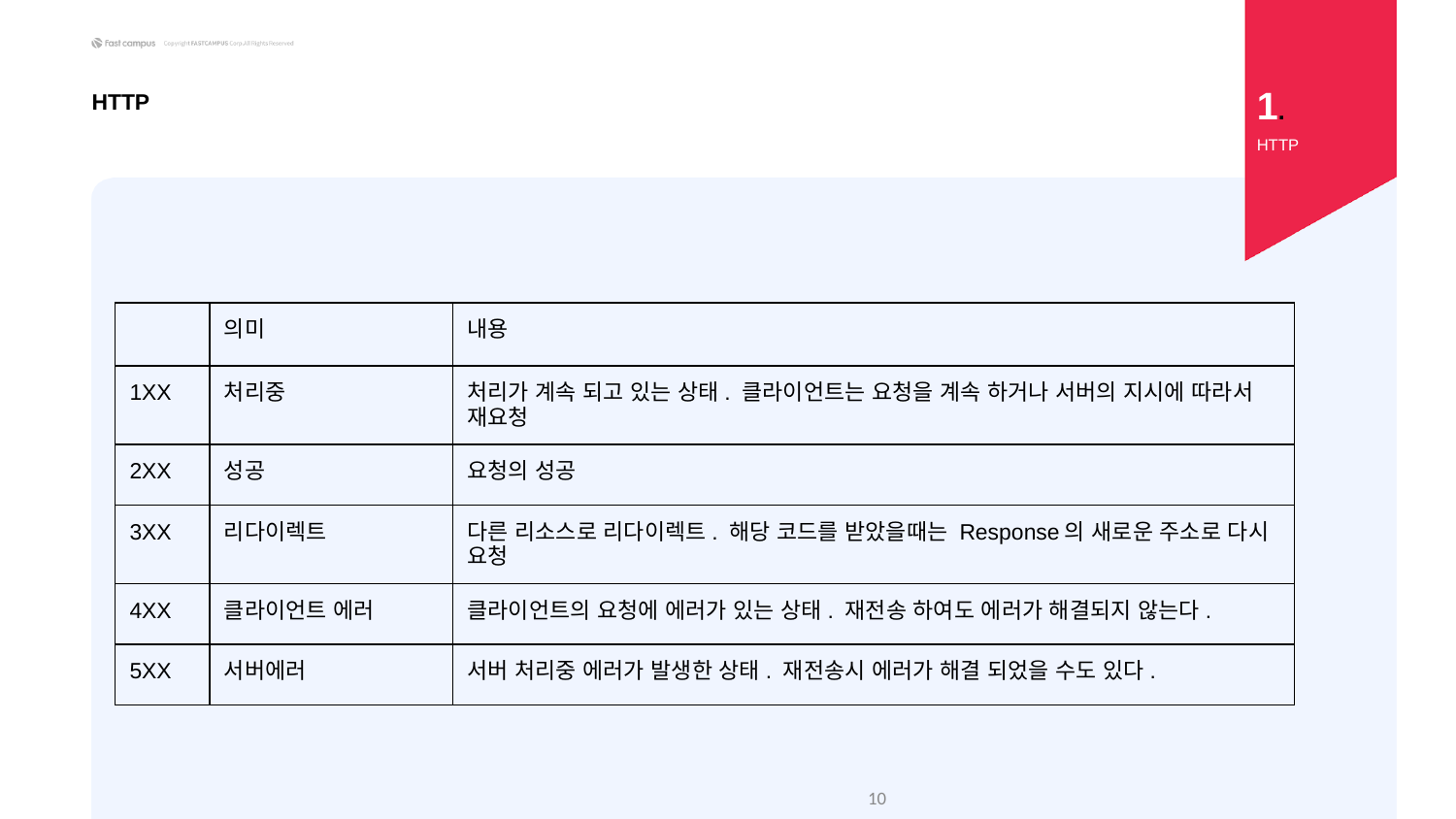

1.
HTTP
HTTP
|  | 의미 | 내용 |
| --- | --- | --- |
| 1XX | 처리중 | 처리가 계속 되고 있는 상태. 클라이언트는 요청을 계속 하거나 서버의 지시에 따라서 재요청 |
| 2XX | 성공 | 요청의 성공 |
| 3XX | 리다이렉트 | 다른 리소스로 리다이렉트. 해당 코드를 받았을때는 Response의 새로운 주소로 다시 요청 |
| 4XX | 클라이언트 에러 | 클라이언트의 요청에 에러가 있는 상태. 재전송 하여도 에러가 해결되지 않는다. |
| 5XX | 서버에러 | 서버 처리중 에러가 발생한 상태. 재전송시 에러가 해결 되었을 수도 있다. |
10